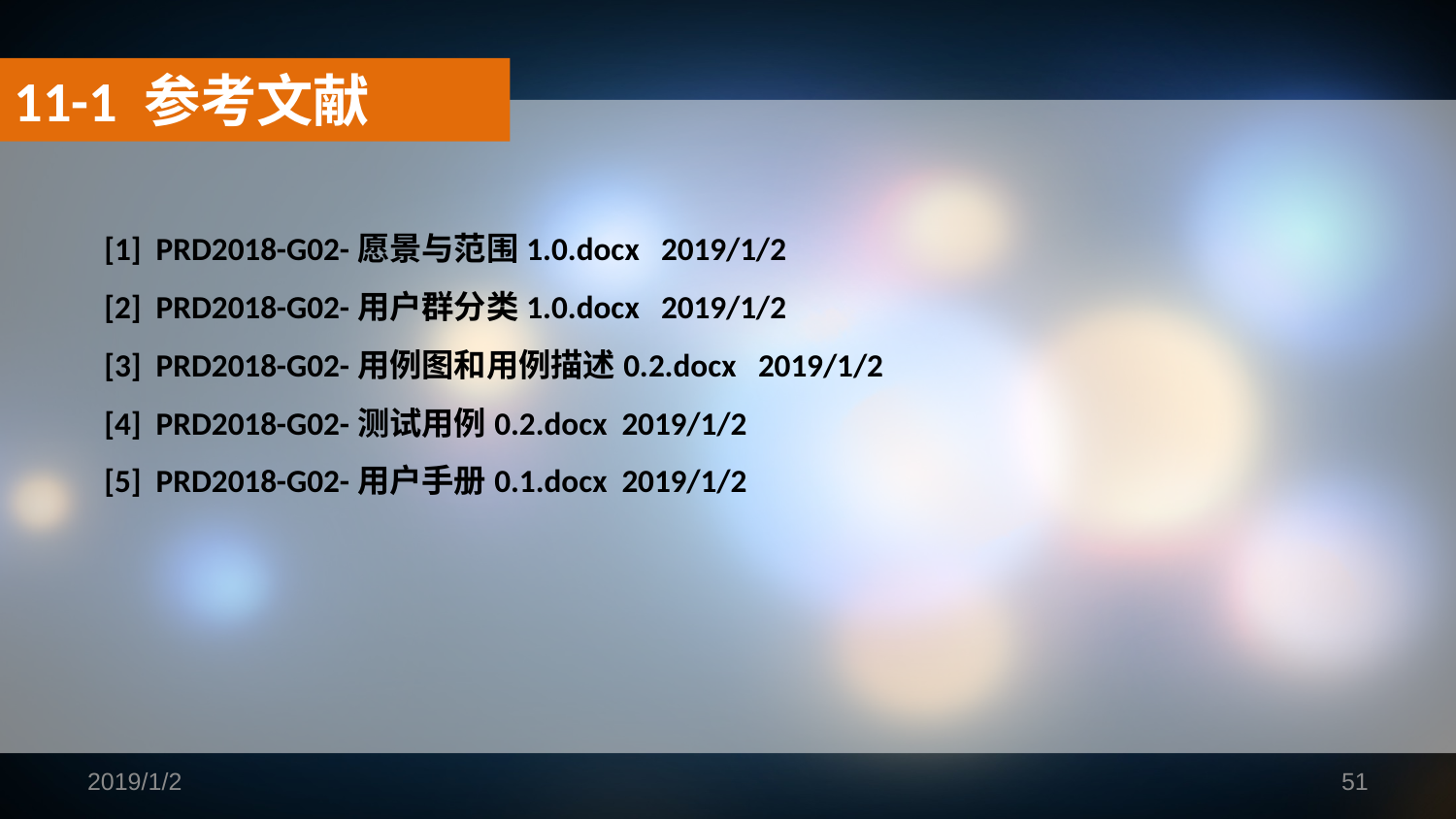

11-1 参考文献

[1]  PRD2018-G02-愿景与范围1.0.docx   2019/1/2
[2]  PRD2018-G02-用户群分类1.0.docx   2019/1/2
[3]  PRD2018-G02-用例图和用例描述0.2.docx   2019/1/2
[4]  PRD2018-G02-测试用例0.2.docx  2019/1/2
[5]  PRD2018-G02-用户手册0.1.docx  2019/1/2

2019/1/2
51